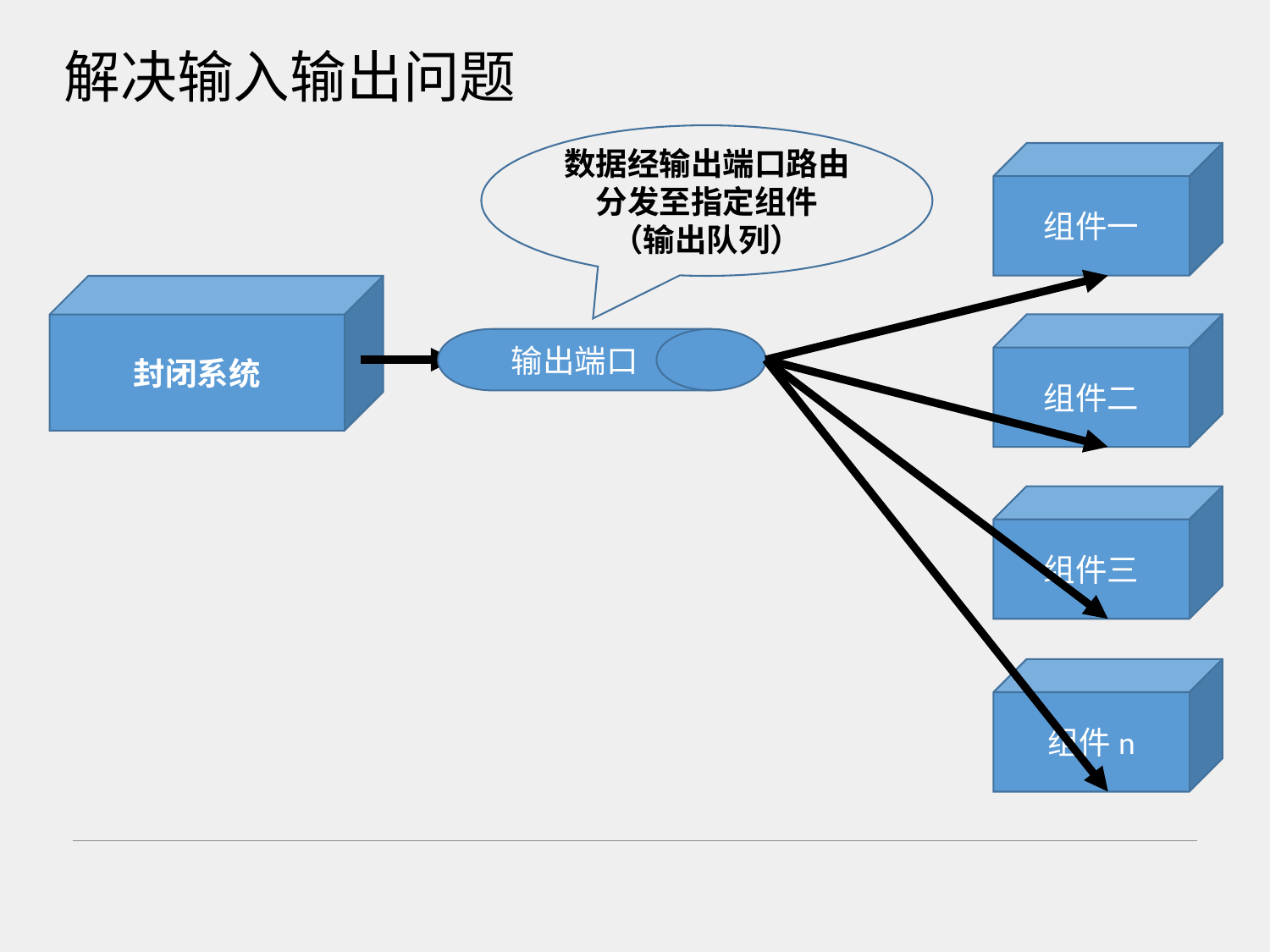

解决输入输出问题
数据经输出端口路由分发至指定组件
（输出队列）
组件一
封闭系统
组件二
输出端口
组件三
组件n